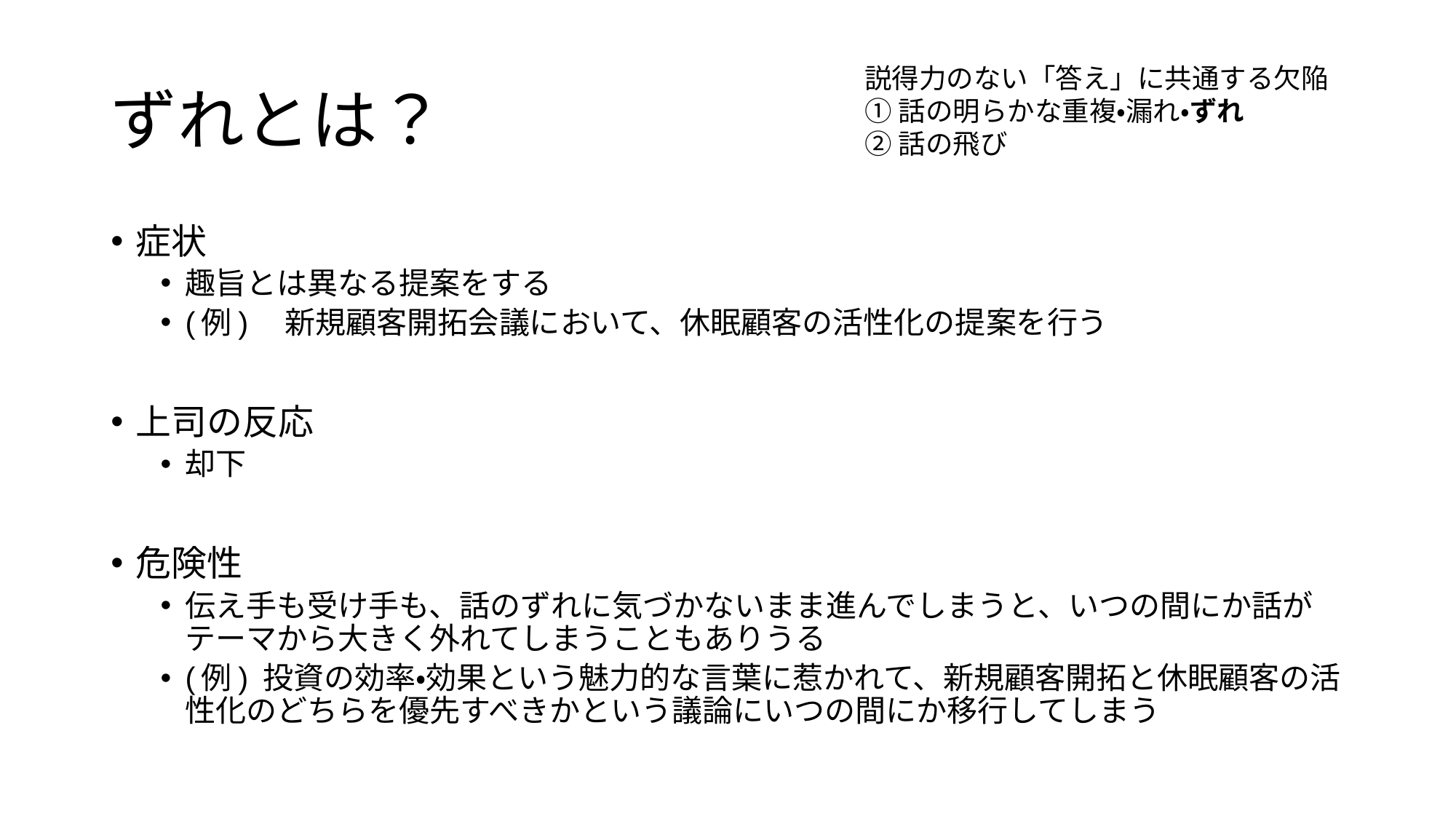

# ずれとは？
説得力のない「答え」に共通する欠陥
①話の明らかな重複・漏れ・ずれ
②話の飛び
症状
趣旨とは異なる提案をする
(例)　新規顧客開拓会議において、休眠顧客の活性化の提案を行う

上司の反応
却下

危険性
伝え手も受け手も、話のずれに気づかないまま進んでしまうと、いつの間にか話がテーマから大きく外れてしまうこともありうる
(例) 投資の効率・効果という魅力的な言葉に惹かれて、新規顧客開拓と休眠顧客の活性化のどちらを優先すべきかという議論にいつの間にか移行してしまう